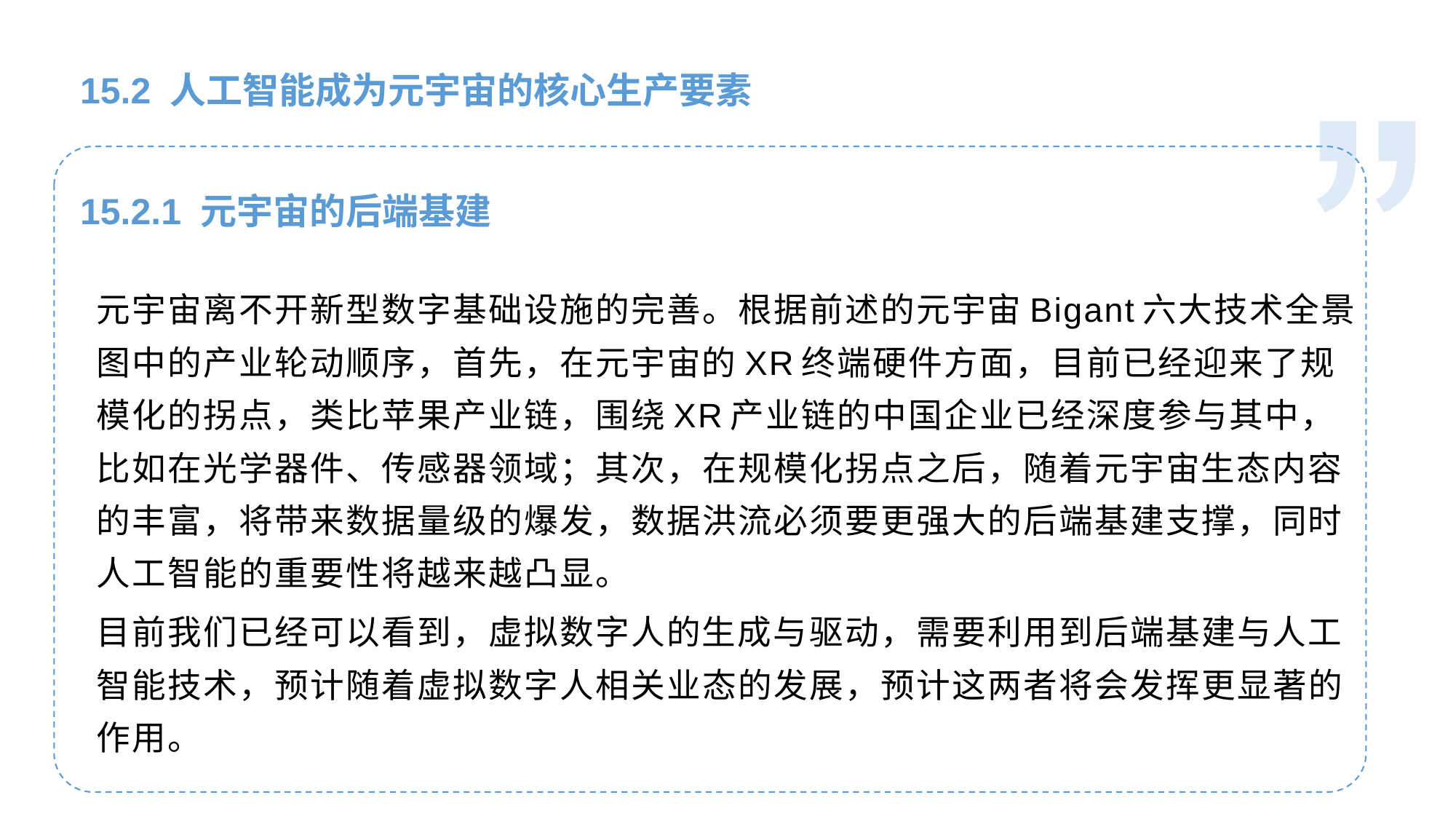

人工智能基础
15.2 人工智能成为元宇宙的核心生产要素

15.2.1 元宇宙的后端基建
元宇宙离不开新型数字基础设施的完善。根据前述的元宇宙Bigant六大技术全景图中的产业轮动顺序，首先，在元宇宙的XR终端硬件方面，目前已经迎来了规模化的拐点，类比苹果产业链，围绕XR产业链的中国企业已经深度参与其中，比如在光学器件、传感器领域；其次，在规模化拐点之后，随着元宇宙生态内容的丰富，将带来数据量级的爆发，数据洪流必须要更强大的后端基建支撑，同时人工智能的重要性将越来越凸显。
目前我们已经可以看到，虚拟数字人的生成与驱动，需要利用到后端基建与人工智能技术，预计随着虚拟数字人相关业态的发展，预计这两者将会发挥更显著的作用。